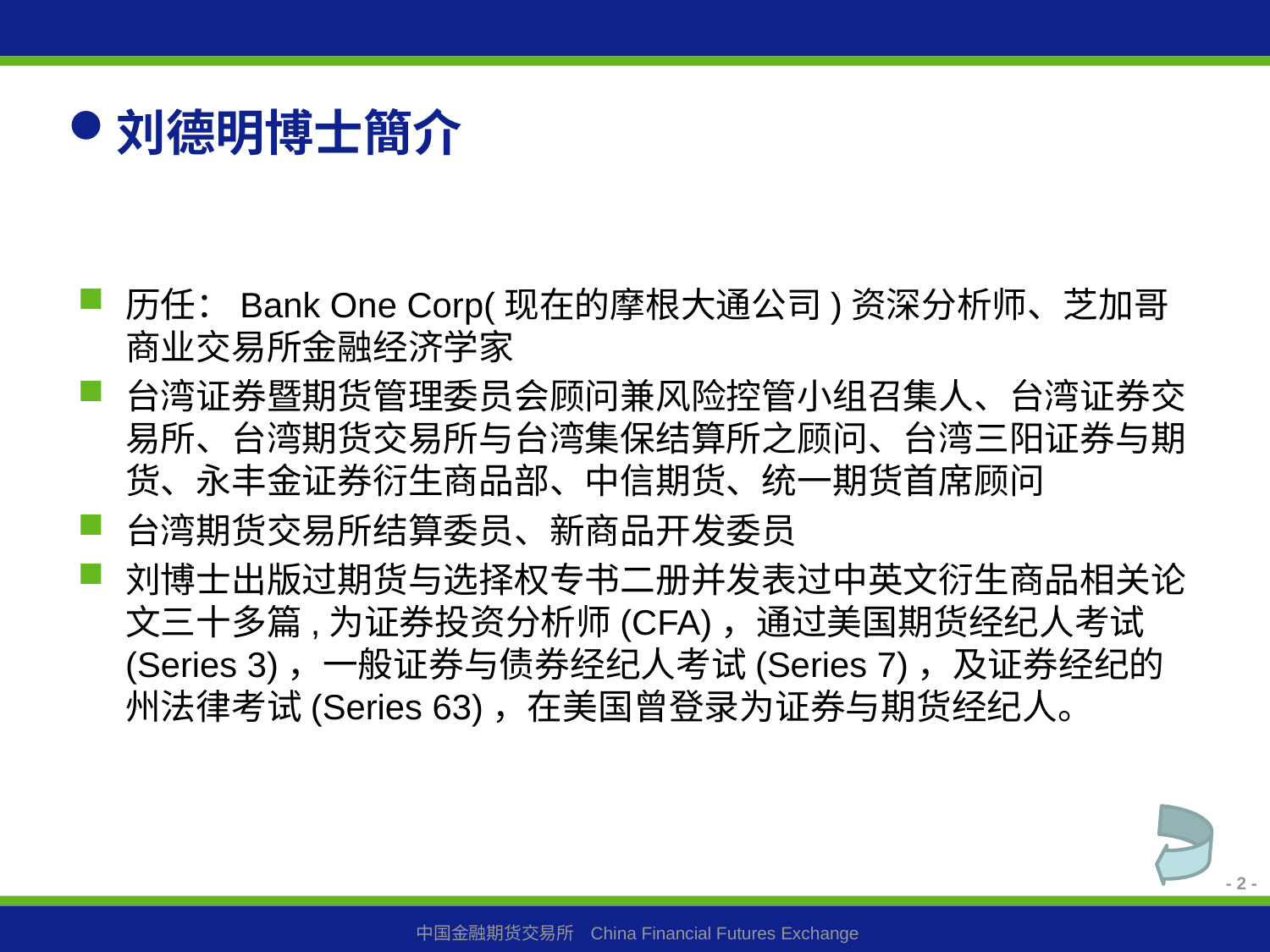

刘德明博士簡介
历任：Bank One Corp(现在的摩根大通公司)资深分析师、芝加哥商业交易所金融经济学家
台湾证券暨期货管理委员会顾问兼风险控管小组召集人、台湾证券交易所、台湾期货交易所与台湾集保结算所之顾问、台湾三阳证券与期货、永丰金证券衍生商品部、中信期货、统一期货首席顾问
台湾期货交易所结算委员、新商品开发委员
刘博士出版过期货与选择权专书二册并发表过中英文衍生商品相关论文三十多篇,为证券投资分析师(CFA)，通过美国期货经纪人考试(Series 3)，一般证券与债券经纪人考试(Series 7)，及证券经纪的州法律考试(Series 63)，在美国曾登录为证券与期货经纪人。

- 2 -